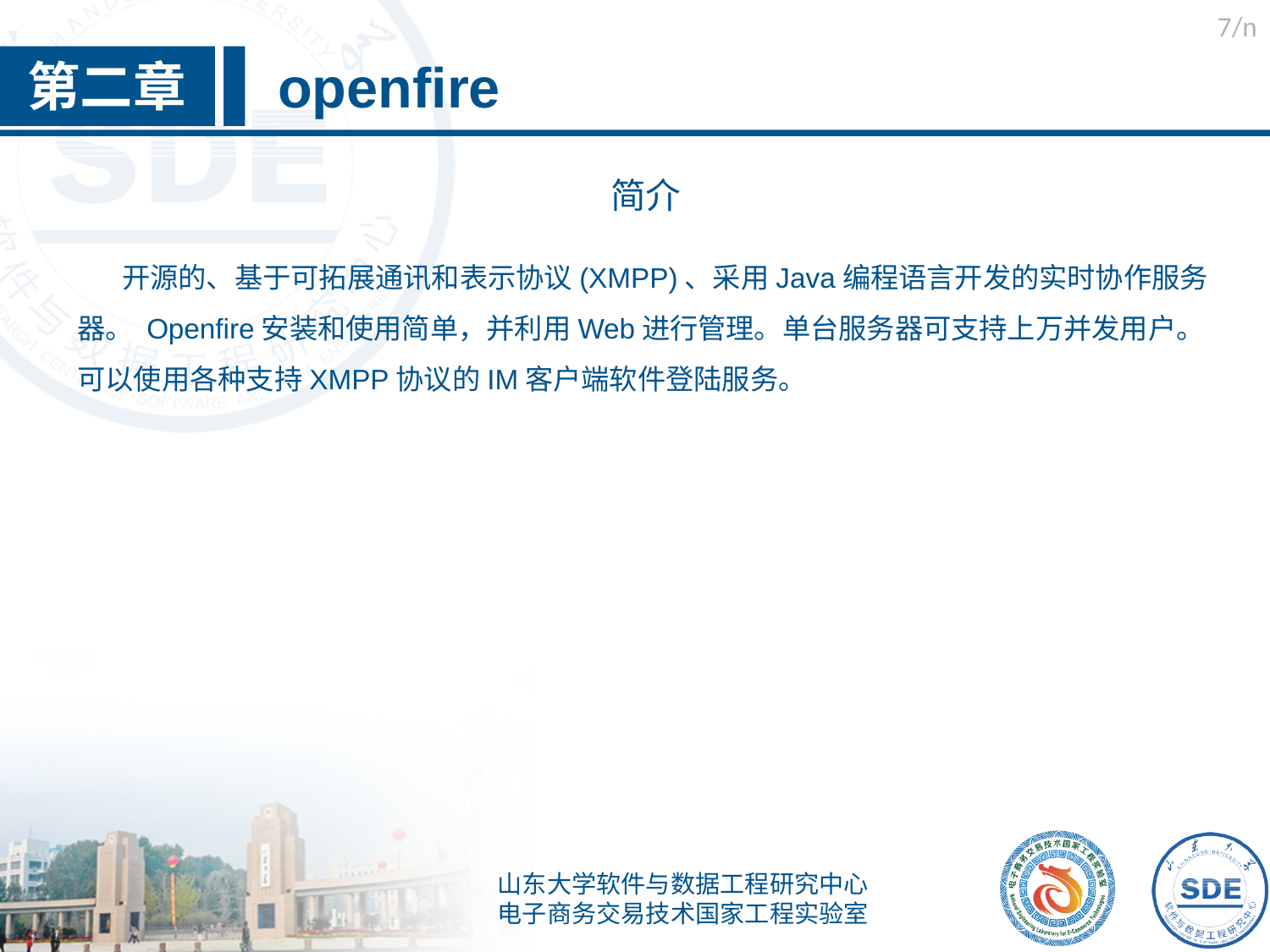

7/n
openfire
第二章
简介
      开源的、基于可拓展通讯和表示协议(XMPP)、采用Java编程语言开发的实时协作服务器。 Openfire安装和使用简单，并利用Web进行管理。单台服务器可支持上万并发用户。可以使用各种支持XMPP协议的IM客户端软件登陆服务。